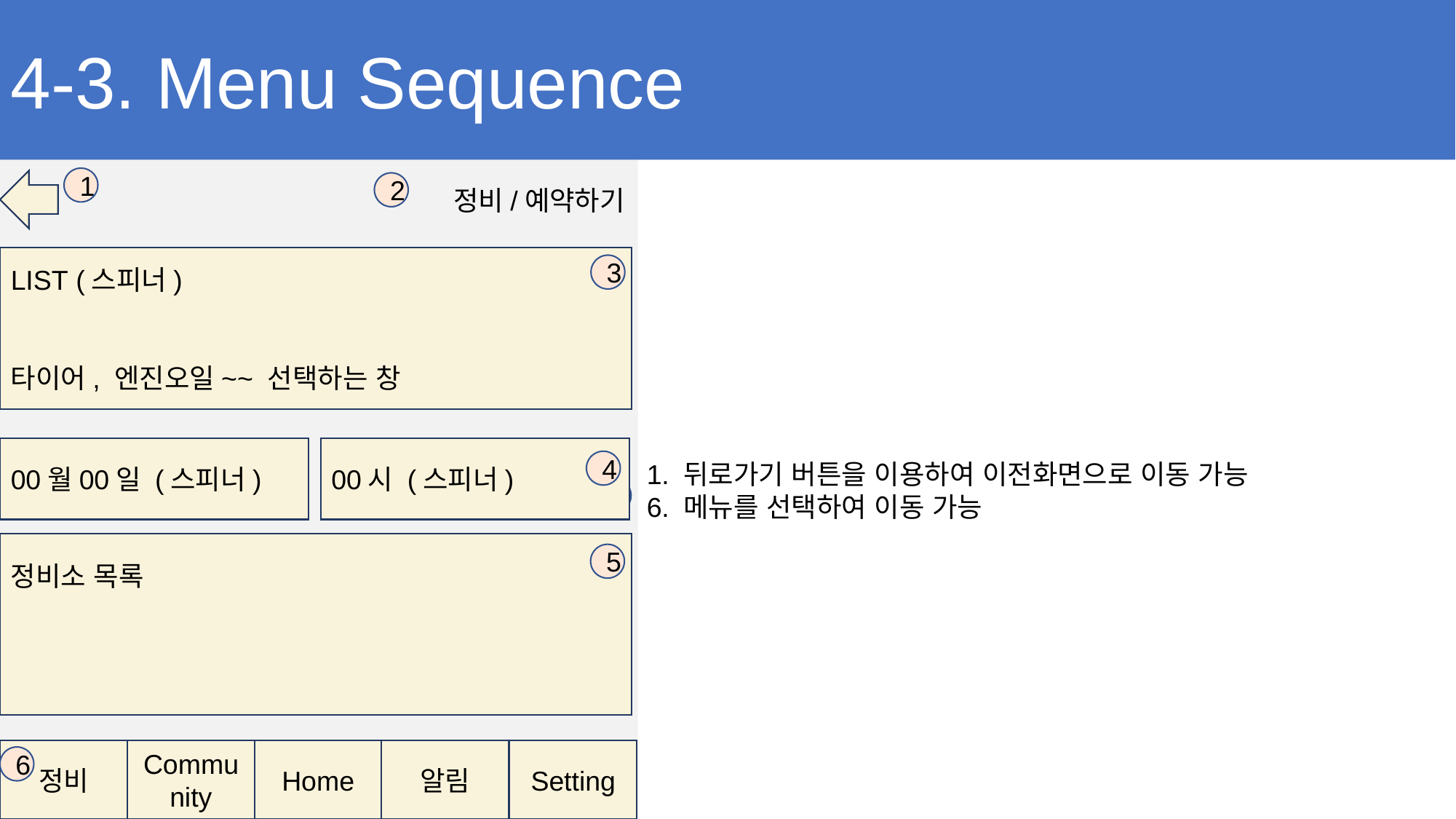

4-3. Menu Sequence

정비
Community
Home
알림
Setting
LIST (스피너)

타이어, 엔진오일~~ 선택하는 창
정비/예약하기
1. 뒤로가기 버튼을 이용하여 이전화면으로 이동 가능
6. 메뉴를 선택하여 이동 가능
1

2
3
00월00일 (스피너)
00시 (스피너)
4
4

정비소 목록

5
6